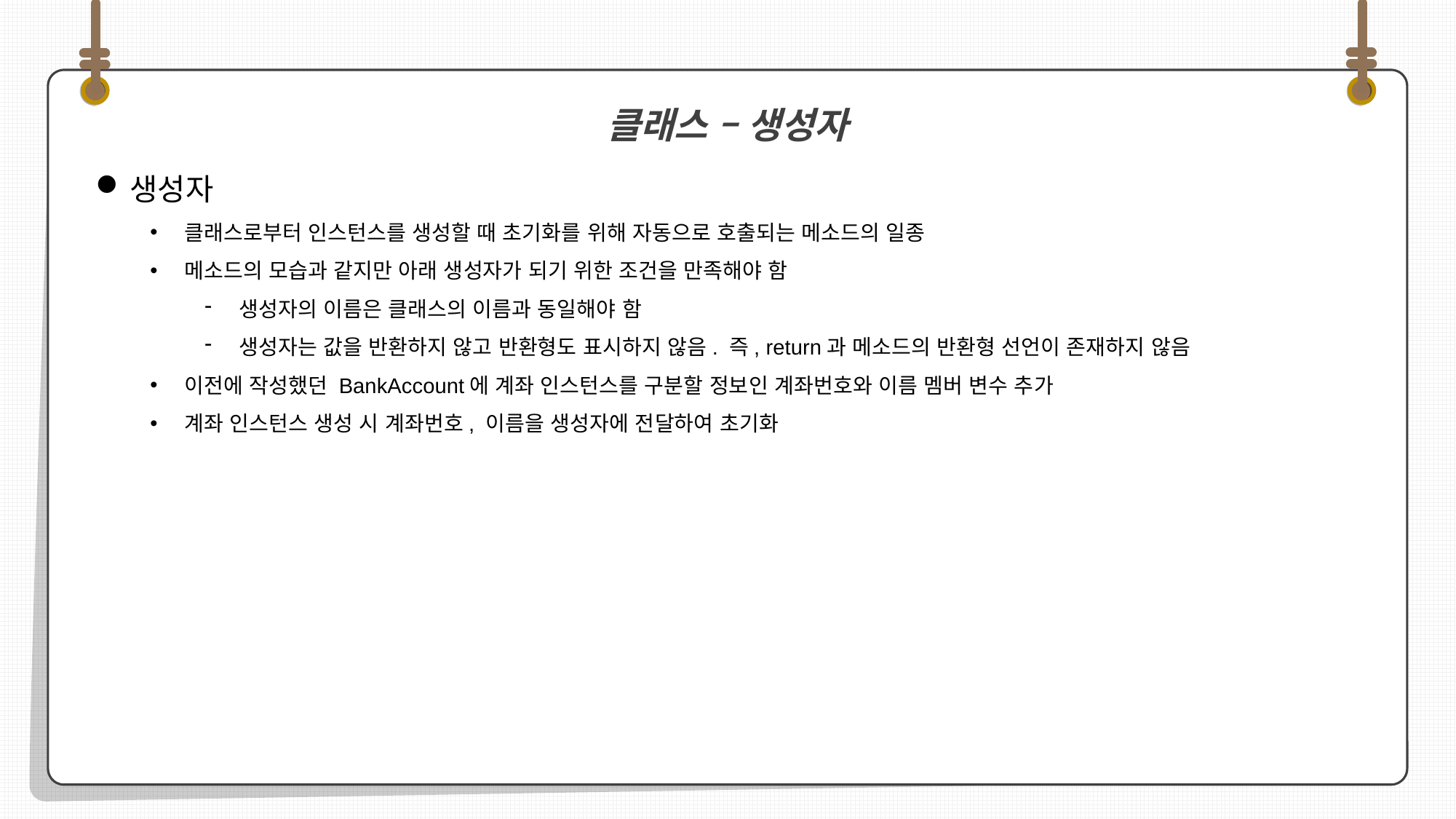

생성자
클래스로부터 인스턴스를 생성할 때 초기화를 위해 자동으로 호출되는 메소드의 일종
메소드의 모습과 같지만 아래 생성자가 되기 위한 조건을 만족해야 함
생성자의 이름은 클래스의 이름과 동일해야 함
생성자는 값을 반환하지 않고 반환형도 표시하지 않음. 즉, return과 메소드의 반환형 선언이 존재하지 않음
이전에 작성했던 BankAccount에 계좌 인스턴스를 구분할 정보인 계좌번호와 이름 멤버 변수 추가
계좌 인스턴스 생성 시 계좌번호, 이름을 생성자에 전달하여 초기화
클래스 – 생성자